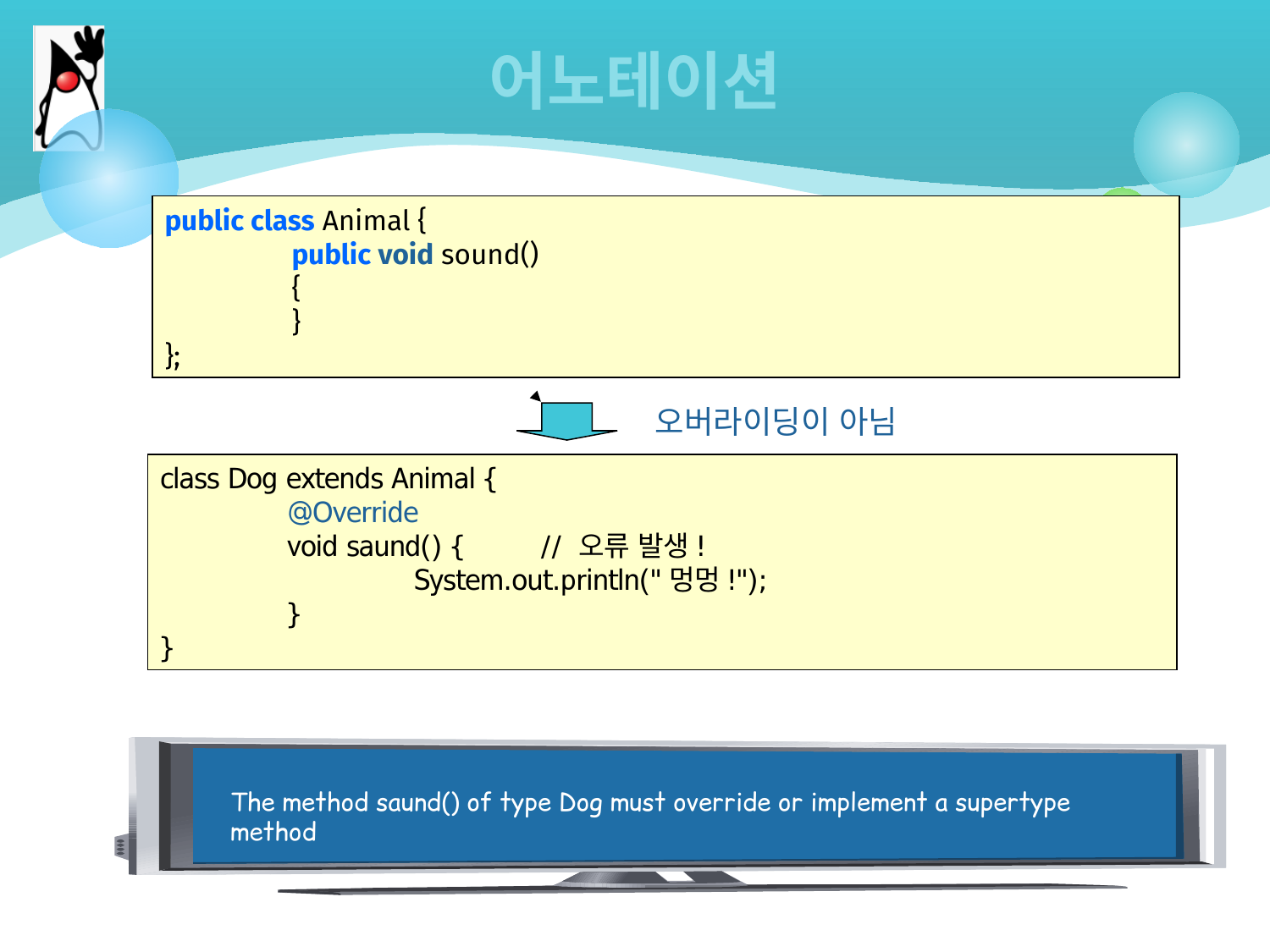

# 어노테이션
public class Animal {
	public void sound()
	{
	}
};
오버라이딩이 아님

class Dog extends Animal {
	@Override
	void saund() {	// 오류 발생!
		System.out.println("멍멍!");
	}
}

1부터 10까지의 정수의 합 = 55

The method saund() of type Dog must override or implement a supertype method